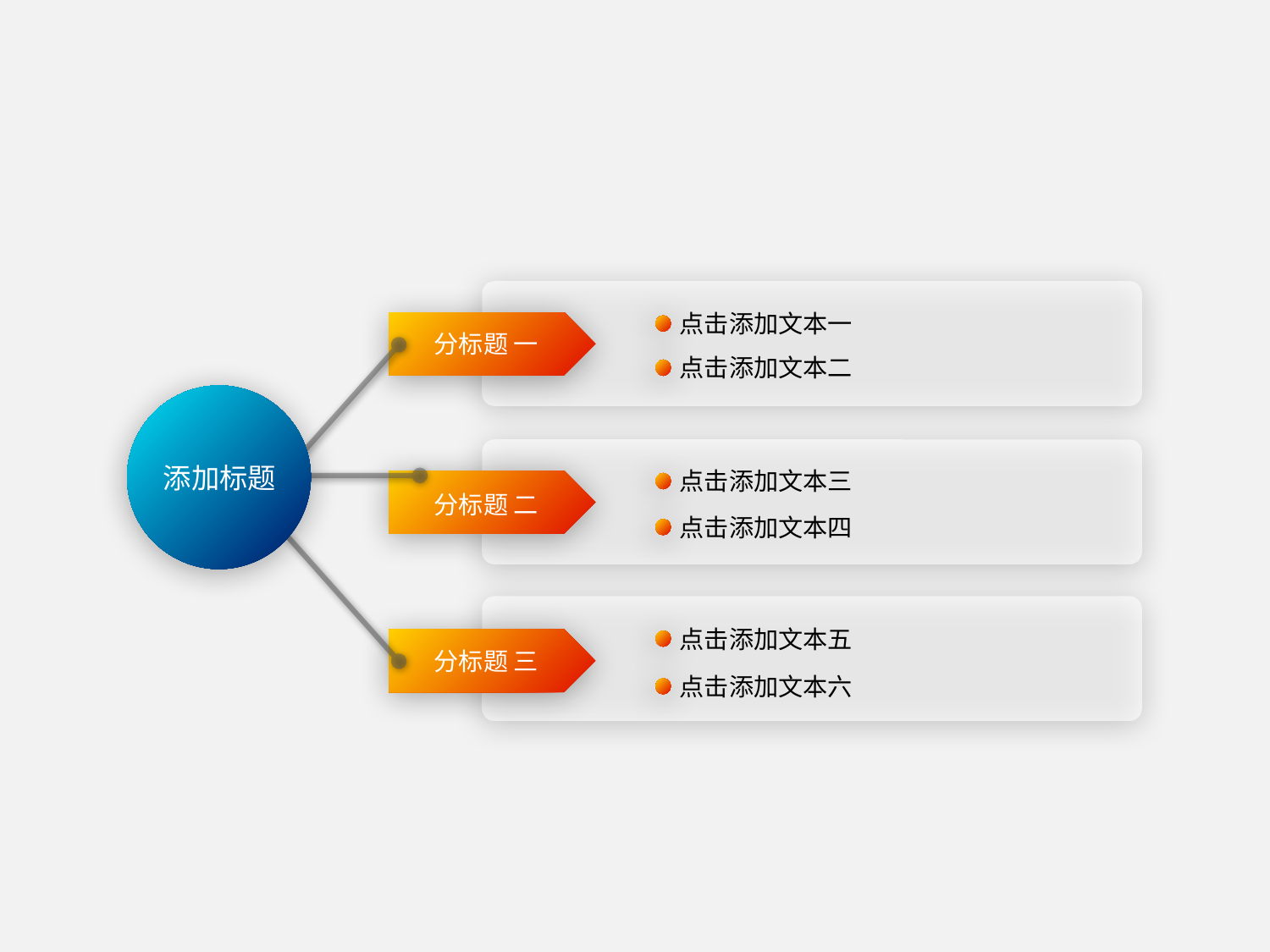

点击添加文本一

分标题 一

点击添加文本二

添加标题
点击添加文本三

分标题 二
点击添加文本四

点击添加文本五

分标题 三
点击添加文本六